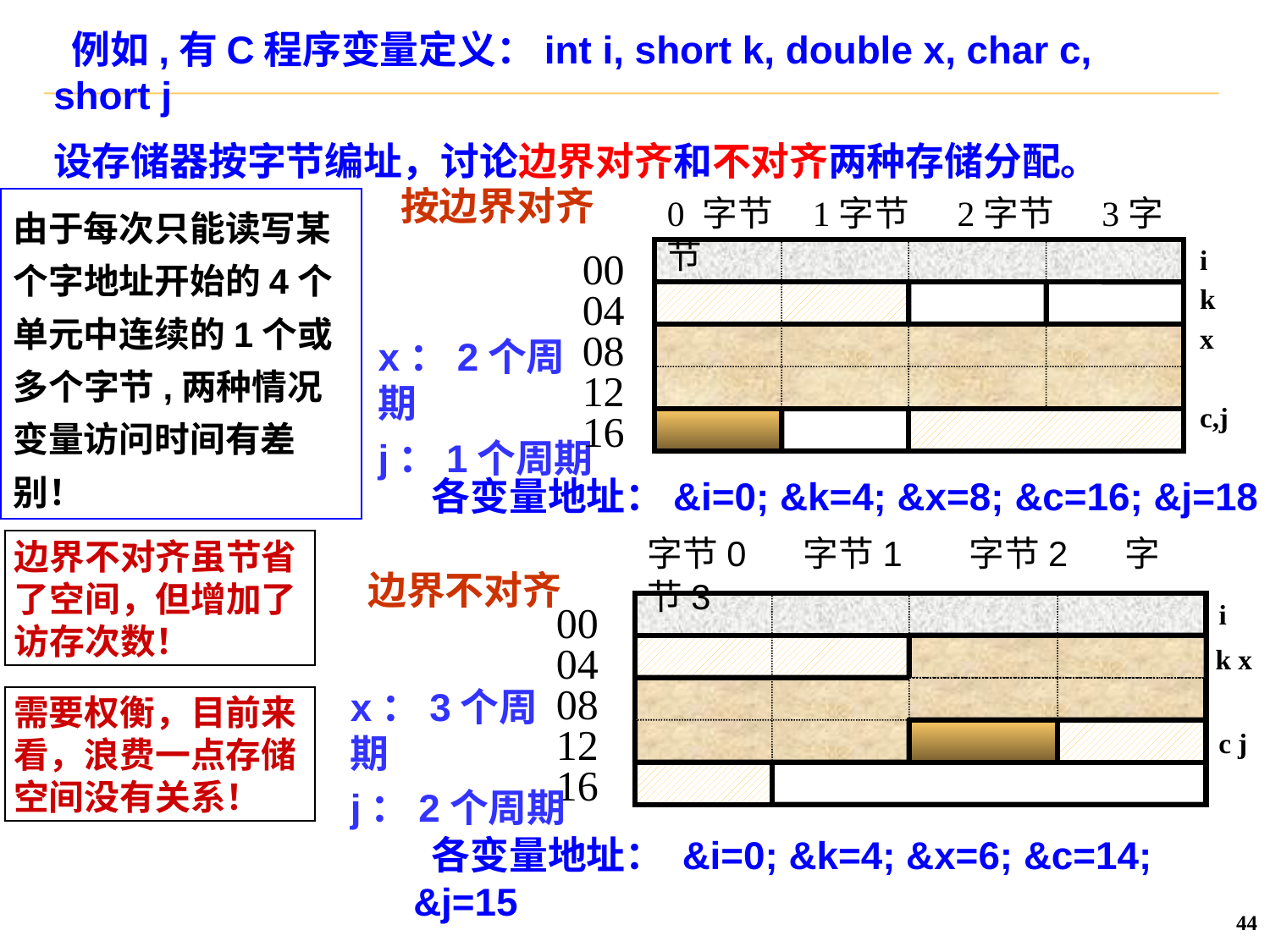

例如,有C程序变量定义：int i, short k, double x, char c, short j
设存储器按字节编址，讨论边界对齐和不对齐两种存储分配。
按边界对齐
0 字节    1字节     2字节     3字节

0004081216

i
k
x

c,j
由于每次只能读写某个字地址开始的4个单元中连续的1个或多个字节,两种情况变量访问时间有差别！
x：2个周期
j：1个周期
 各变量地址：&i=0; &k=4; &x=8; &c=16; &j=18
字节0     字节1      字节2     字节3

0004081216

边界不对齐虽节省了空间，但增加了访存次数！
边界不对齐
i
k x
x：3个周期
j：2个周期
需要权衡，目前来看，浪费一点存储空间没有关系！
c j
 各变量地址： &i=0; &k=4; &x=6; &c=14; &j=15
44